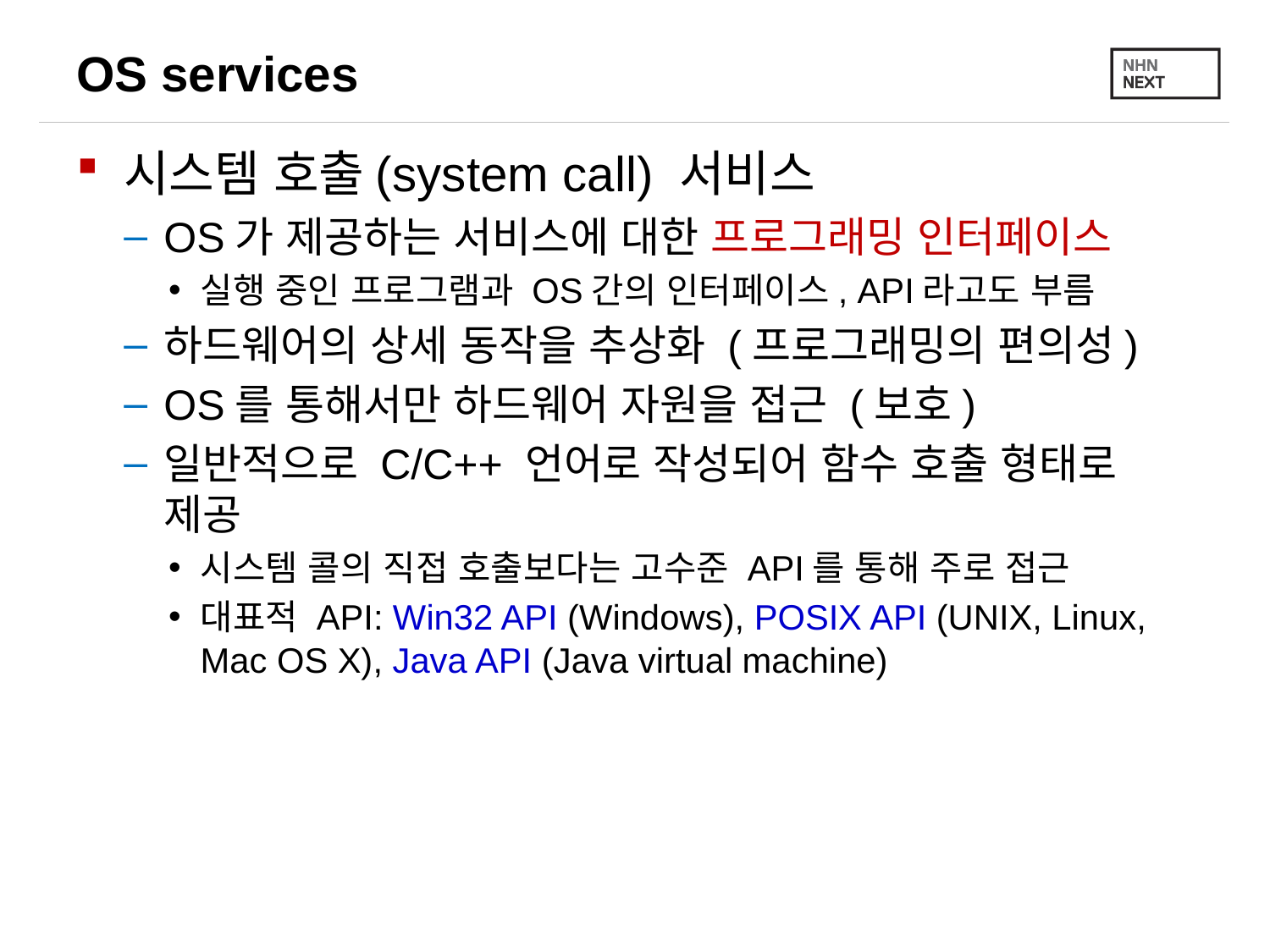

# OS services
시스템 호출(system call) 서비스
OS가 제공하는 서비스에 대한 프로그래밍 인터페이스
실행 중인 프로그램과 OS간의 인터페이스, API라고도 부름
하드웨어의 상세 동작을 추상화 (프로그래밍의 편의성)
OS를 통해서만 하드웨어 자원을 접근 (보호)
일반적으로 C/C++ 언어로 작성되어 함수 호출 형태로 제공
시스템 콜의 직접 호출보다는 고수준 API를 통해 주로 접근
대표적 API: Win32 API (Windows), POSIX API (UNIX, Linux, Mac OS X), Java API (Java virtual machine)